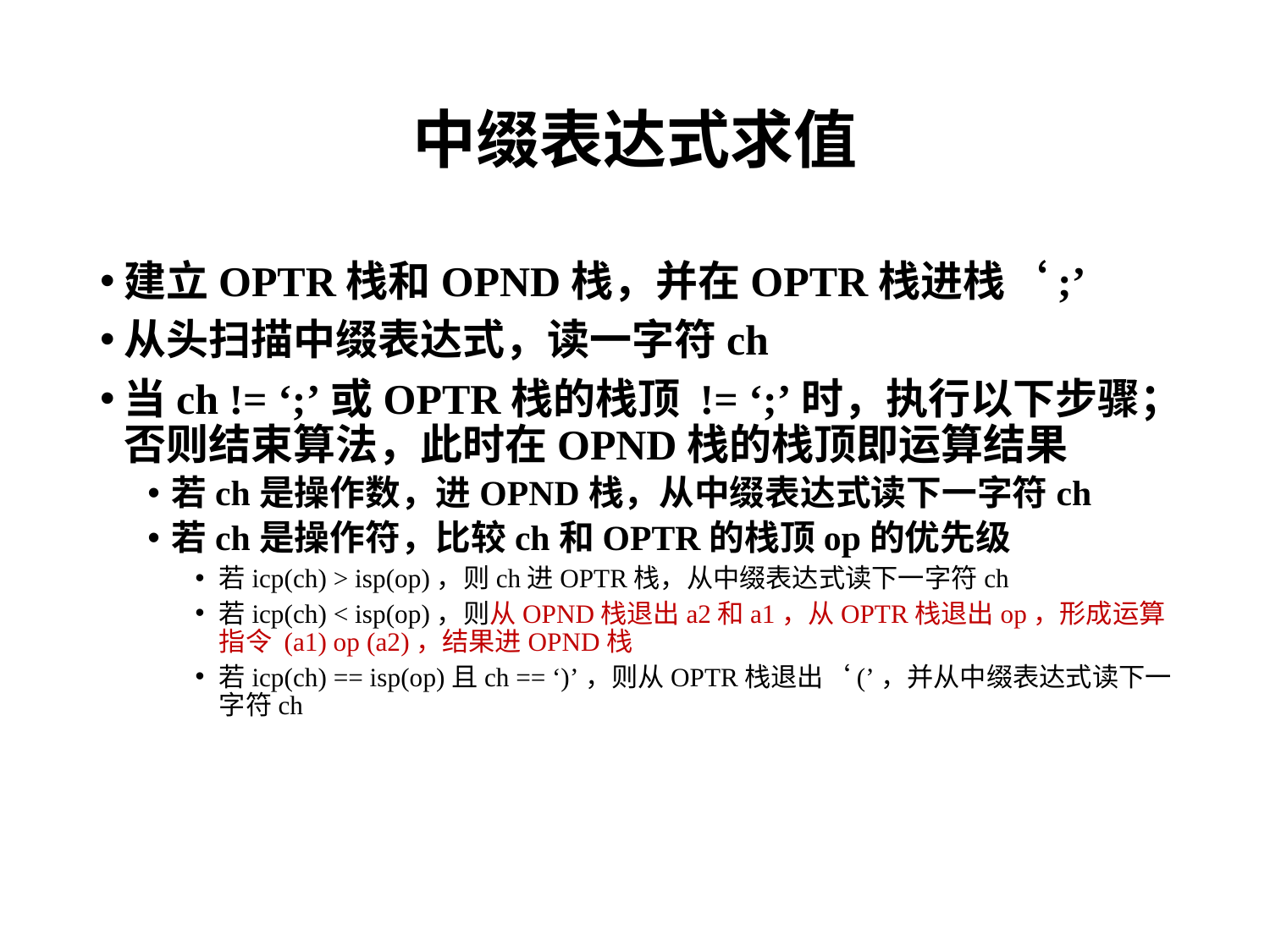

# 中缀表达式求值
建立OPTR栈和OPND栈，并在OPTR栈进栈‘;’
从头扫描中缀表达式，读一字符ch
当ch != ‘;’或OPTR栈的栈顶 != ‘;’时，执行以下步骤；否则结束算法，此时在OPND栈的栈顶即运算结果
若ch是操作数，进OPND栈，从中缀表达式读下一字符ch
若ch是操作符，比较ch和OPTR的栈顶op的优先级
若icp(ch) > isp(op)，则ch进OPTR栈，从中缀表达式读下一字符ch
若icp(ch) < isp(op)，则从OPND栈退出a2和a1，从OPTR栈退出op，形成运算指令 (a1) op (a2)，结果进OPND栈
若icp(ch) == isp(op)且ch == ‘)’，则从OPTR栈退出‘(’，并从中缀表达式读下一字符ch